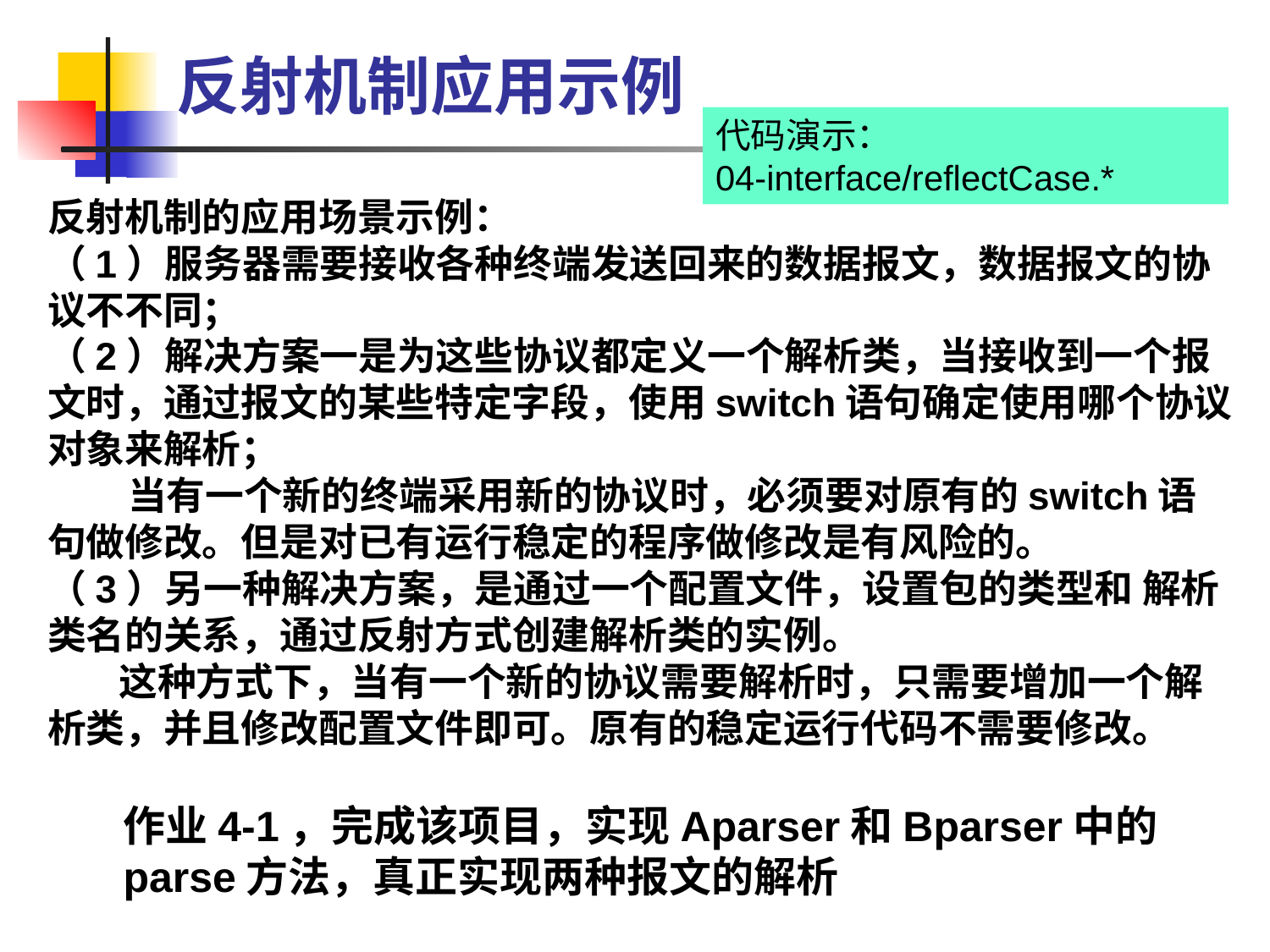

反射机制应用示例
代码演示：
04-interface/reflectCase.*
反射机制的应用场景示例：
（1）服务器需要接收各种终端发送回来的数据报文，数据报文的协议不不同；
（2）解决方案一是为这些协议都定义一个解析类，当接收到一个报文时，通过报文的某些特定字段，使用switch语句确定使用哪个协议对象来解析；
        当有一个新的终端采用新的协议时，必须要对原有的switch语句做修改。但是对已有运行稳定的程序做修改是有风险的。
（3）另一种解决方案，是通过一个配置文件，设置包的类型和 解析类名的关系，通过反射方式创建解析类的实例。
       这种方式下，当有一个新的协议需要解析时，只需要增加一个解析类，并且修改配置文件即可。原有的稳定运行代码不需要修改。
作业4-1，完成该项目，实现Aparser和Bparser中的parse方法，真正实现两种报文的解析